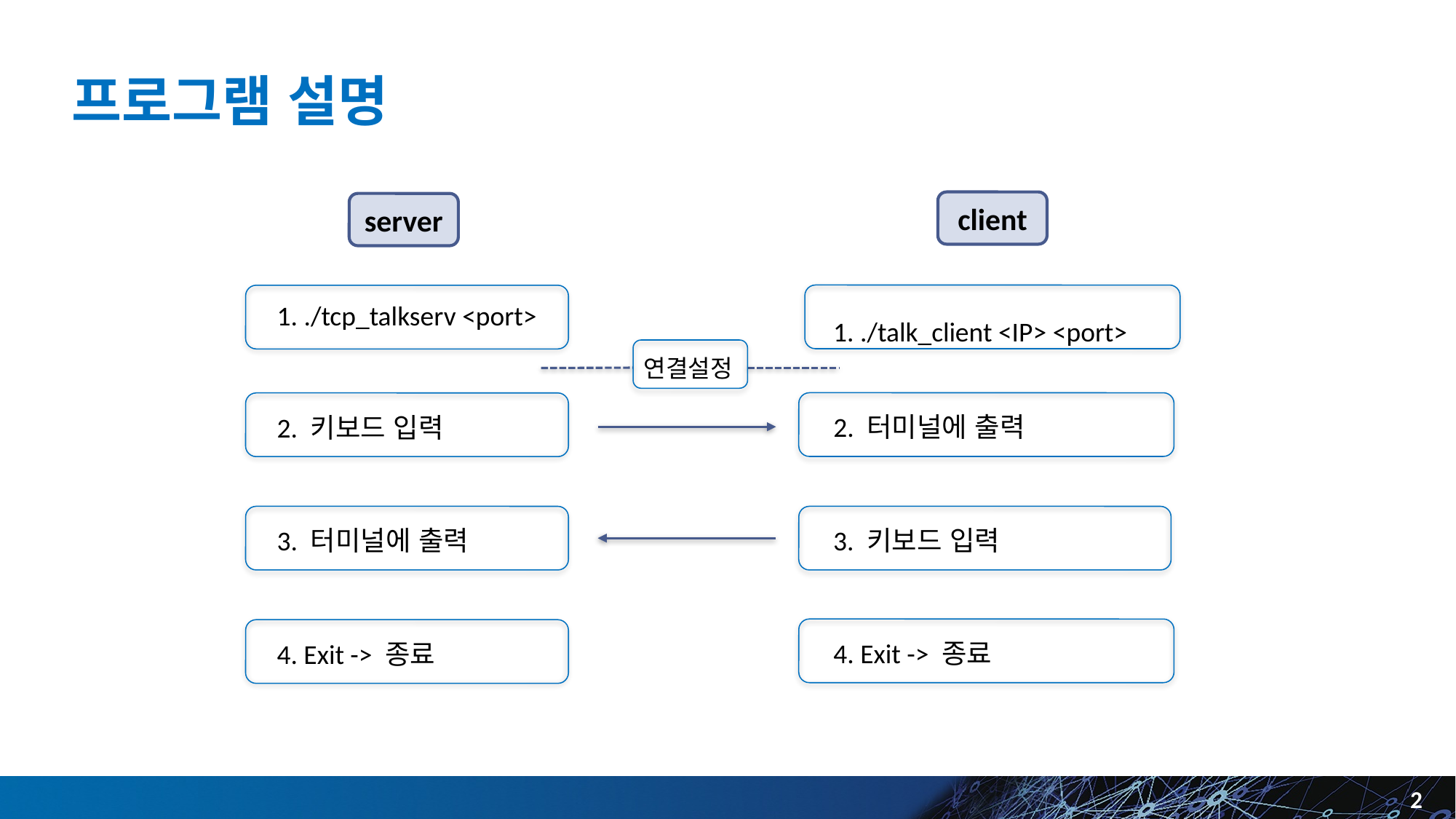

# 프로그램 설명
client
server
1. ./talk_client <IP> <port>

1. ./tcp_talkserv <port>

2. 터미널에 출력

2. 키보드 입력

3. 터미널에 출력

3. 키보드 입력

4. Exit -> 종료

4. Exit -> 종료

연결설정
2